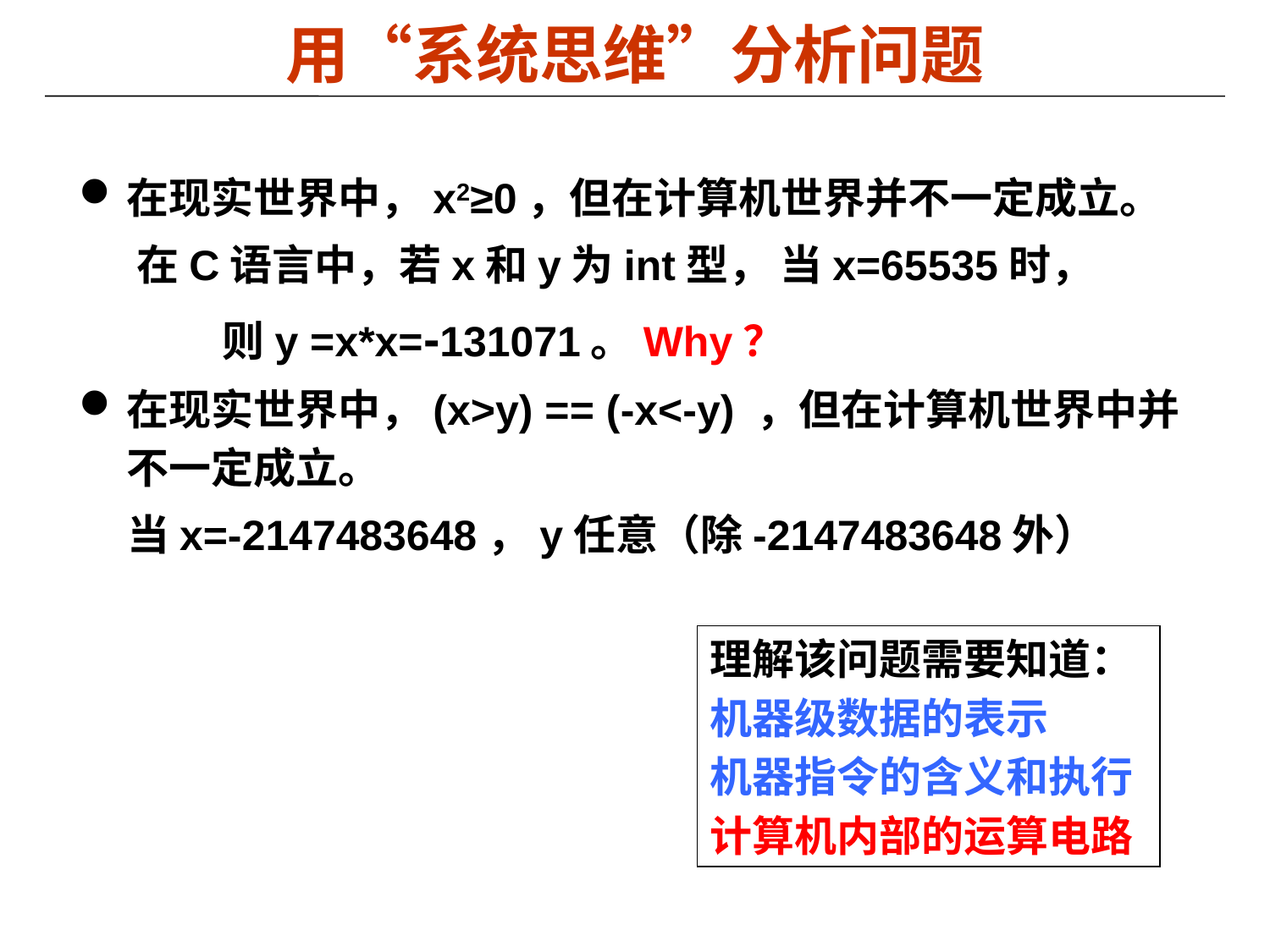

# 用“系统思维”分析问题
在现实世界中，x2≥0，但在计算机世界并不一定成立。
     在C语言中，若x和y为int型， 当x=65535时，
              则y =x*x=-131071。Why？
在现实世界中，(x>y) == (-x<-y) ，但在计算机世界中并不一定成立。
    当x=-2147483648，y任意（除-2147483648外）

理解该问题需要知道：
机器级数据的表示
机器指令的含义和执行
计算机内部的运算电路